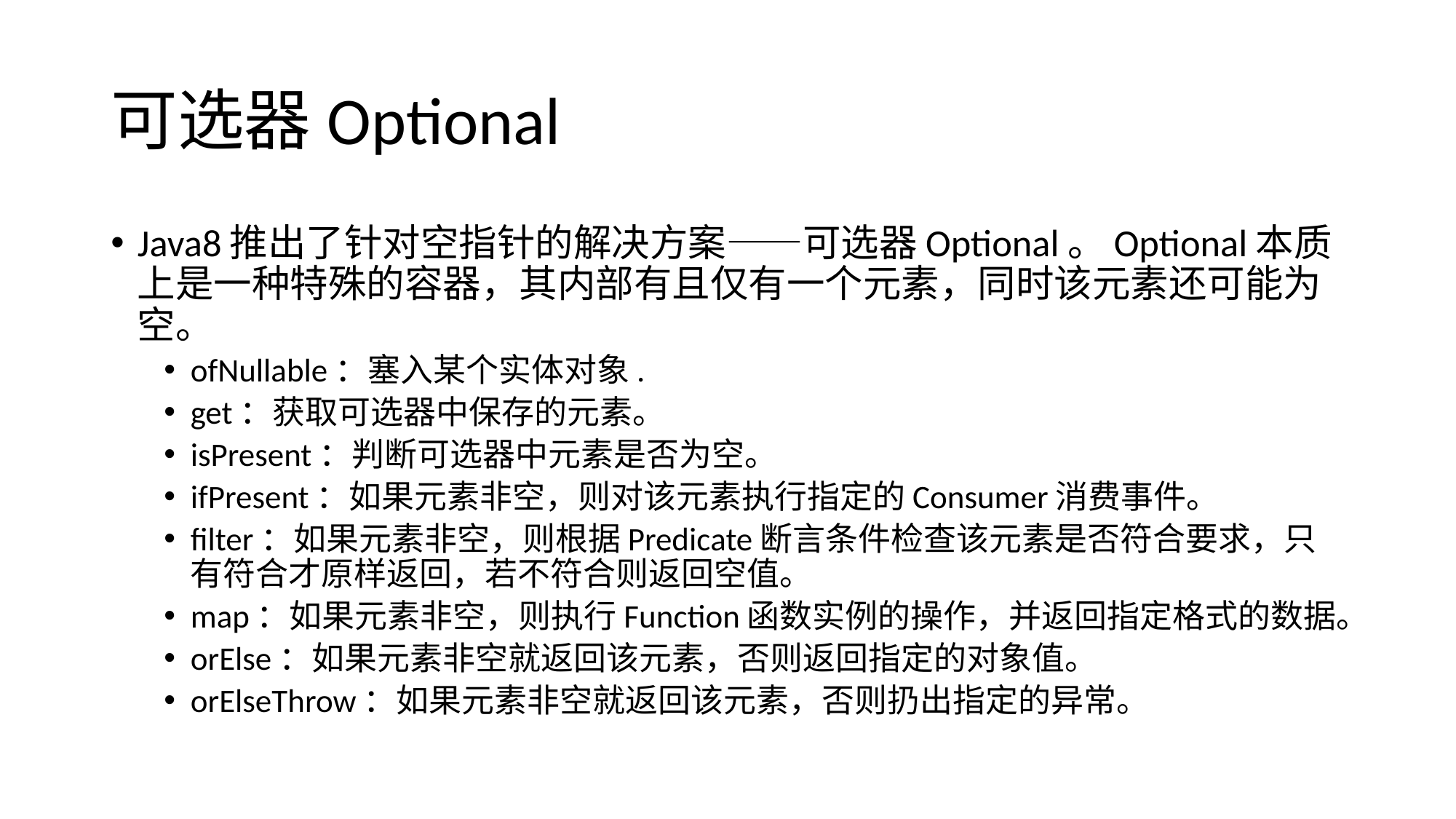

# 可选器Optional
Java8推出了针对空指针的解决方案——可选器Optional。Optional本质上是一种特殊的容器，其内部有且仅有一个元素，同时该元素还可能为空。
ofNullable：塞入某个实体对象.
get：获取可选器中保存的元素。
isPresent：判断可选器中元素是否为空。
ifPresent：如果元素非空，则对该元素执行指定的Consumer消费事件。
filter：如果元素非空，则根据Predicate断言条件检查该元素是否符合要求，只有符合才原样返回，若不符合则返回空值。
map：如果元素非空，则执行Function函数实例的操作，并返回指定格式的数据。
orElse：如果元素非空就返回该元素，否则返回指定的对象值。
orElseThrow：如果元素非空就返回该元素，否则扔出指定的异常。